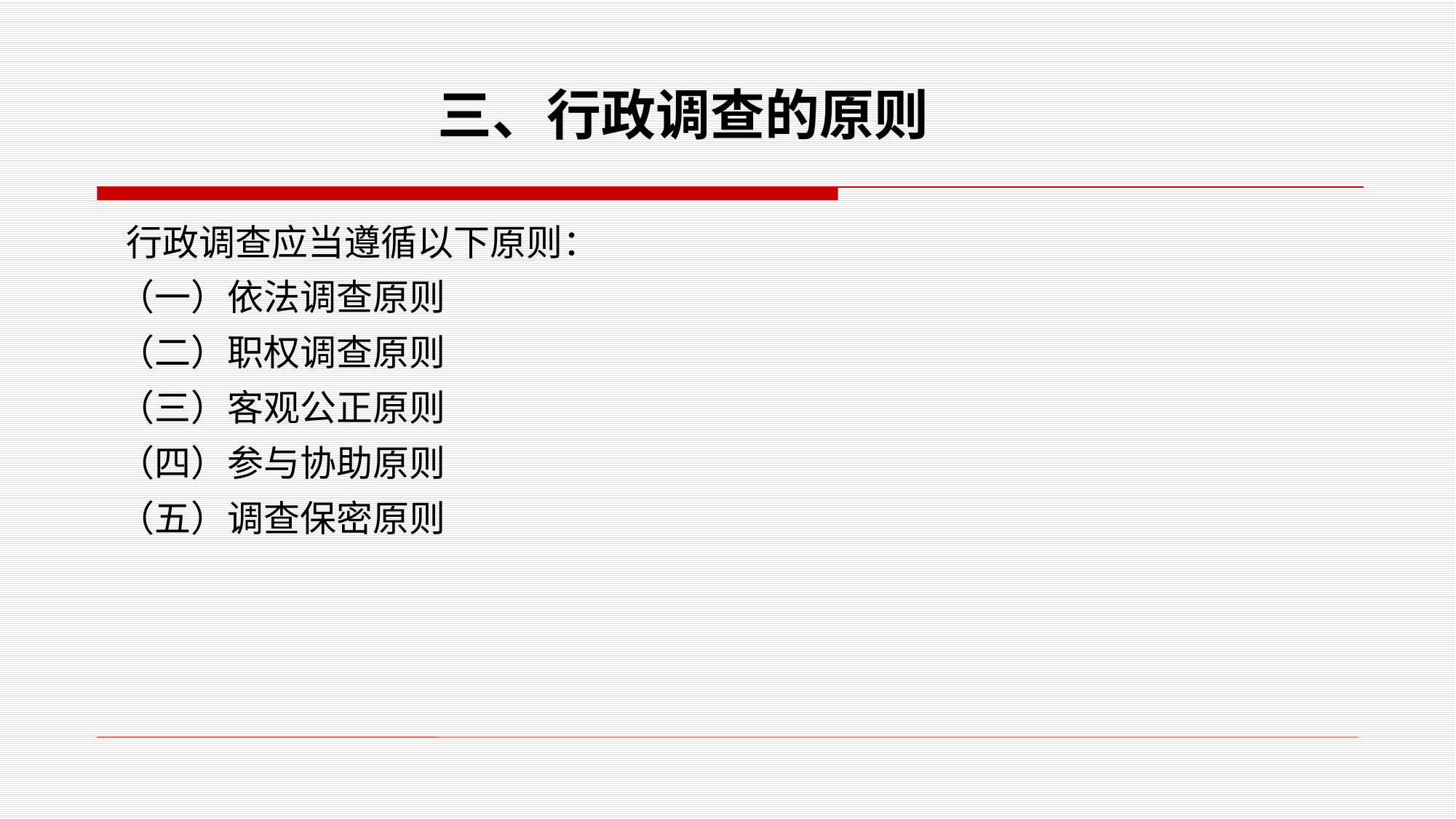

#
三、行政调查的原则
  行政调查应当遵循以下原则：
 （一）依法调查原则
 （二）职权调查原则
 （三）客观公正原则
 （四）参与协助原则
 （五）调查保密原则